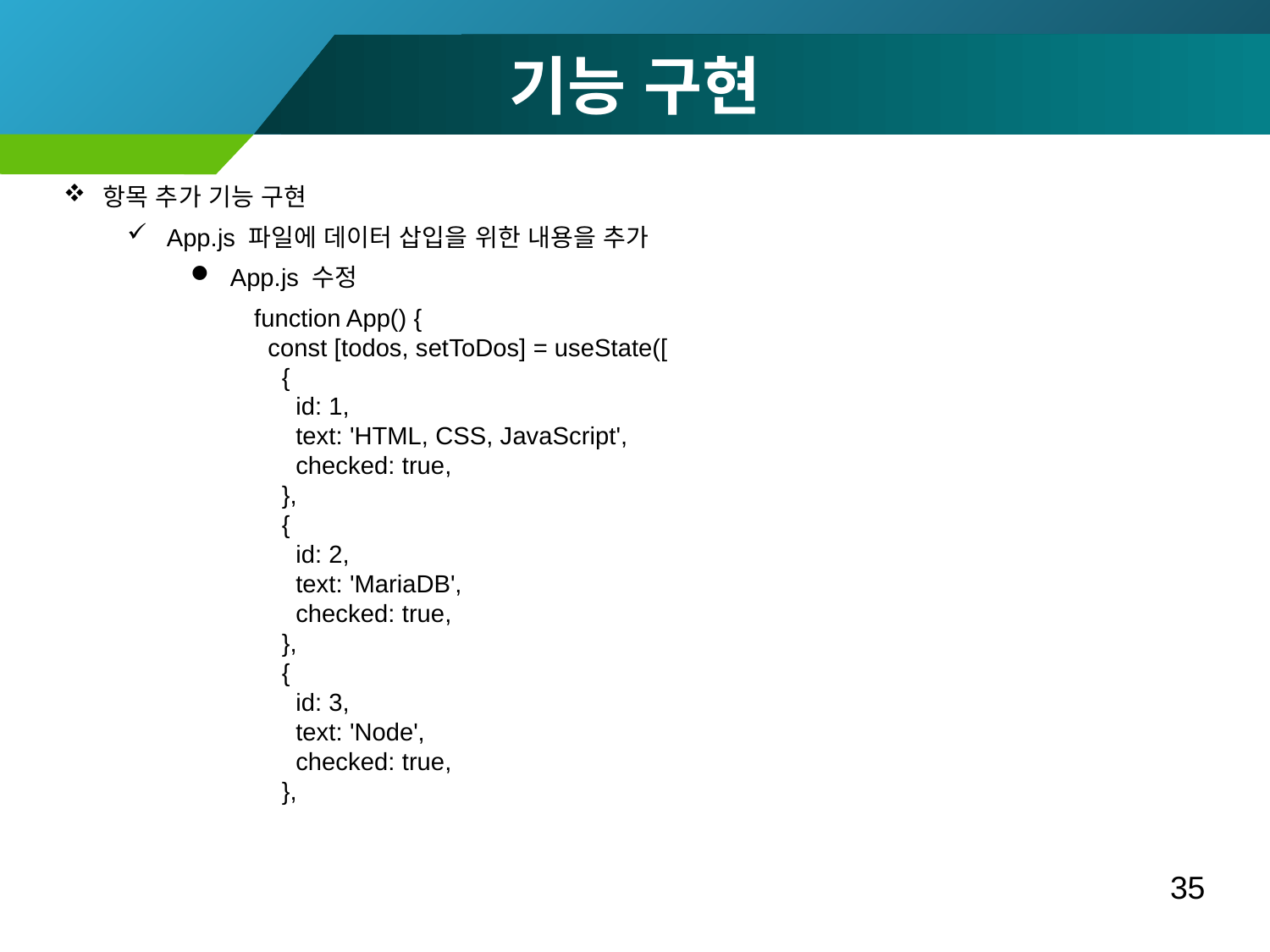

기능 구현
항목 추가 기능 구현
App.js 파일에 데이터 삽입을 위한 내용을 추가
App.js 수정
function App() {
  const [todos, setToDos] = useState([
    {
      id: 1,
      text: 'HTML, CSS, JavaScript',
      checked: true,
    },
    {
      id: 2,
      text: 'MariaDB',
      checked: true,
    },
    {
      id: 3,
      text: 'Node',
      checked: true,
    },
35